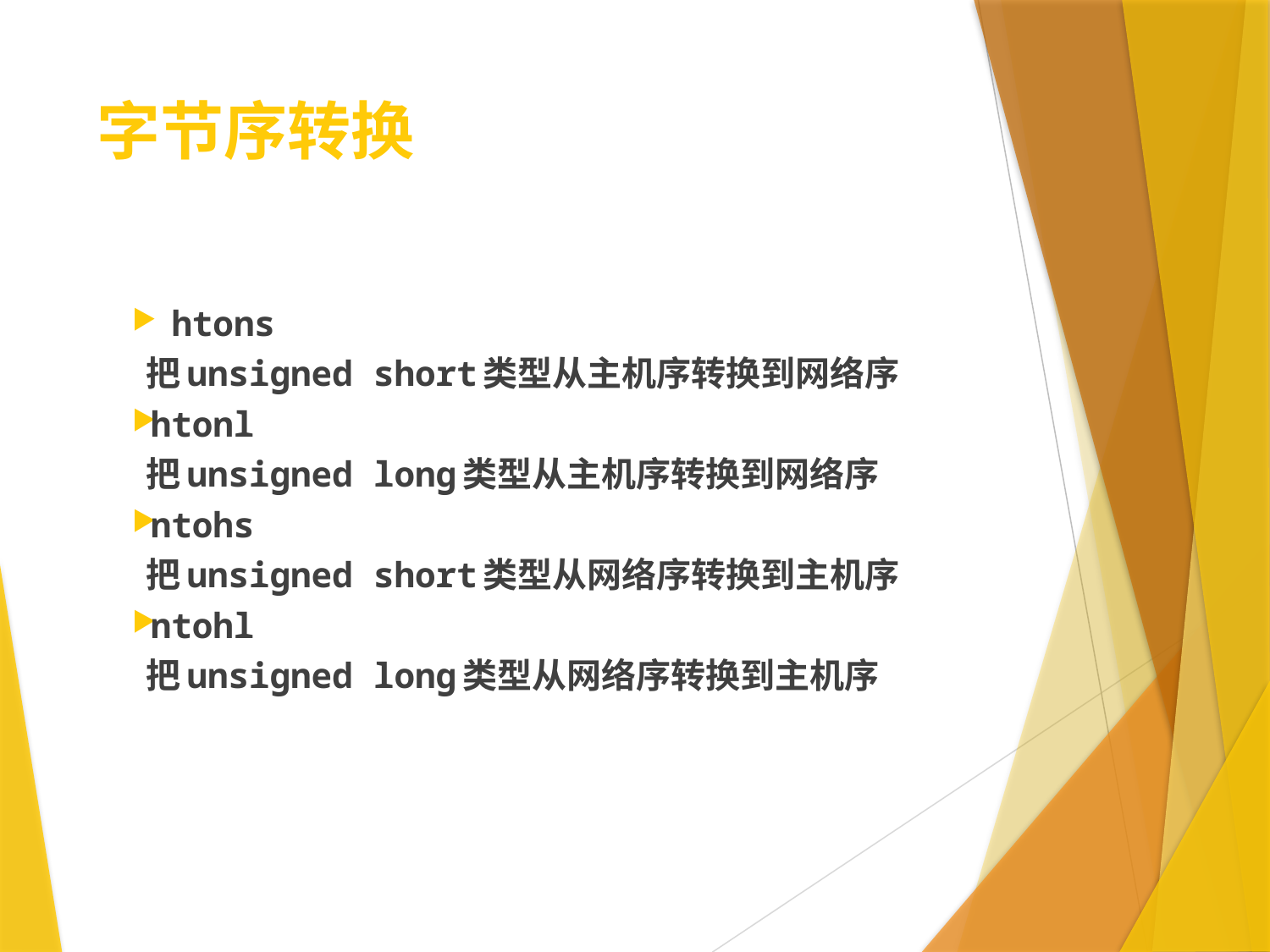

# 字节序转换
 htons
 把unsigned short类型从主机序转换到网络序
htonl
 把unsigned long类型从主机序转换到网络序
ntohs
 把unsigned short类型从网络序转换到主机序
ntohl
 把unsigned long类型从网络序转换到主机序